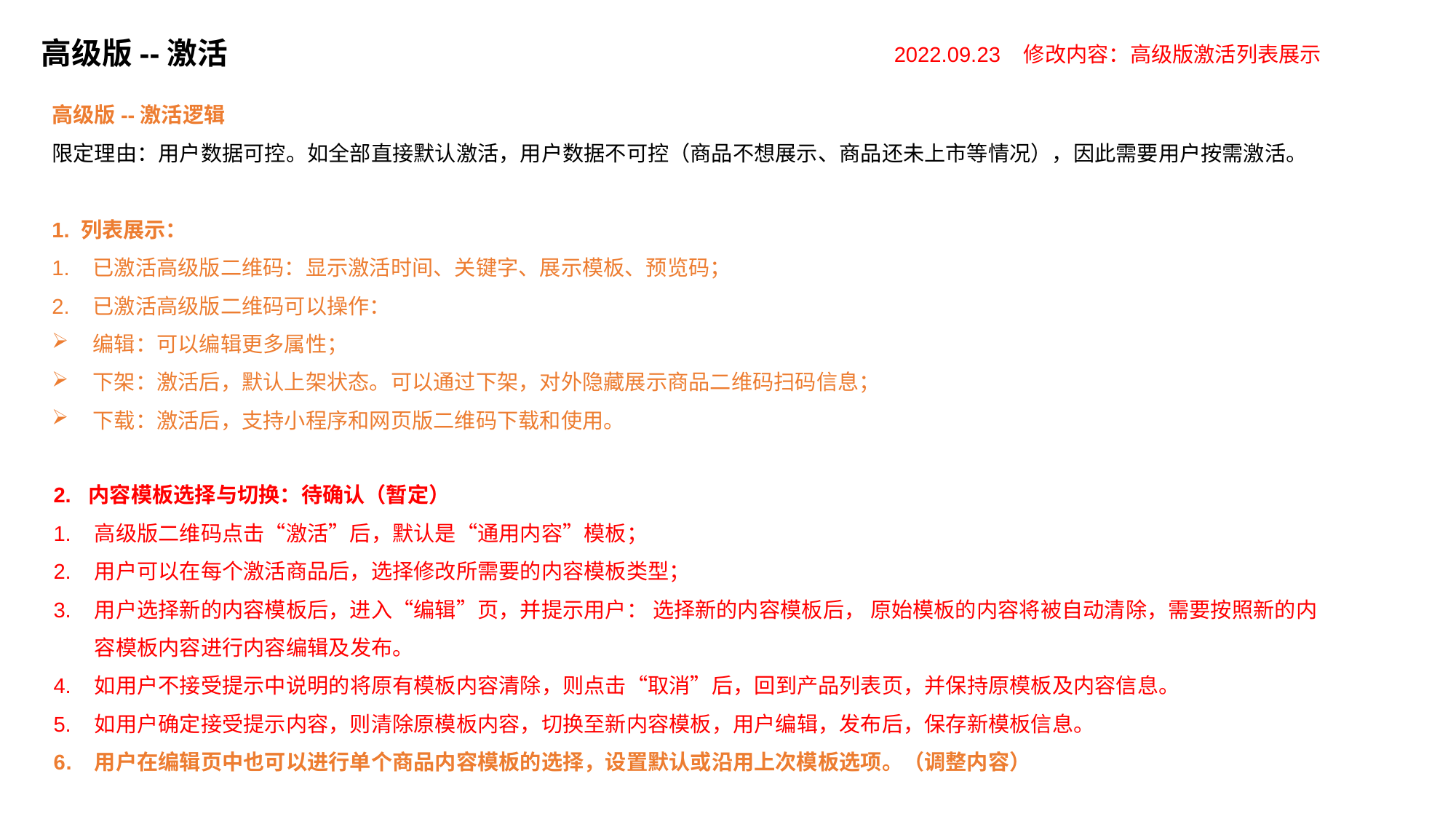

高级版--激活
2022.09.23   修改内容：高级版激活列表展示
高级版--激活逻辑
限定理由：用户数据可控。如全部直接默认激活，用户数据不可控（商品不想展示、商品还未上市等情况），因此需要用户按需激活。

1. 列表展示：
已激活高级版二维码：显示激活时间、关键字、展示模板、预览码；
已激活高级版二维码可以操作：
编辑：可以编辑更多属性；
下架：激活后，默认上架状态。可以通过下架，对外隐藏展示商品二维码扫码信息；
下载：激活后，支持小程序和网页版二维码下载和使用。
2.  内容模板选择与切换：待确认（暂定）
高级版二维码点击“激活”后，默认是“通用内容”模板；
用户可以在每个激活商品后，选择修改所需要的内容模板类型；
用户选择新的内容模板后，进入“编辑”页，并提示用户： 选择新的内容模板后， 原始模板的内容将被自动清除，需要按照新的内容模板内容进行内容编辑及发布。
如用户不接受提示中说明的将原有模板内容清除，则点击“取消”后，回到产品列表页，并保持原模板及内容信息。
如用户确定接受提示内容，则清除原模板内容，切换至新内容模板，用户编辑，发布后，保存新模板信息。
用户在编辑页中也可以进行单个商品内容模板的选择，设置默认或沿用上次模板选项。（调整内容）